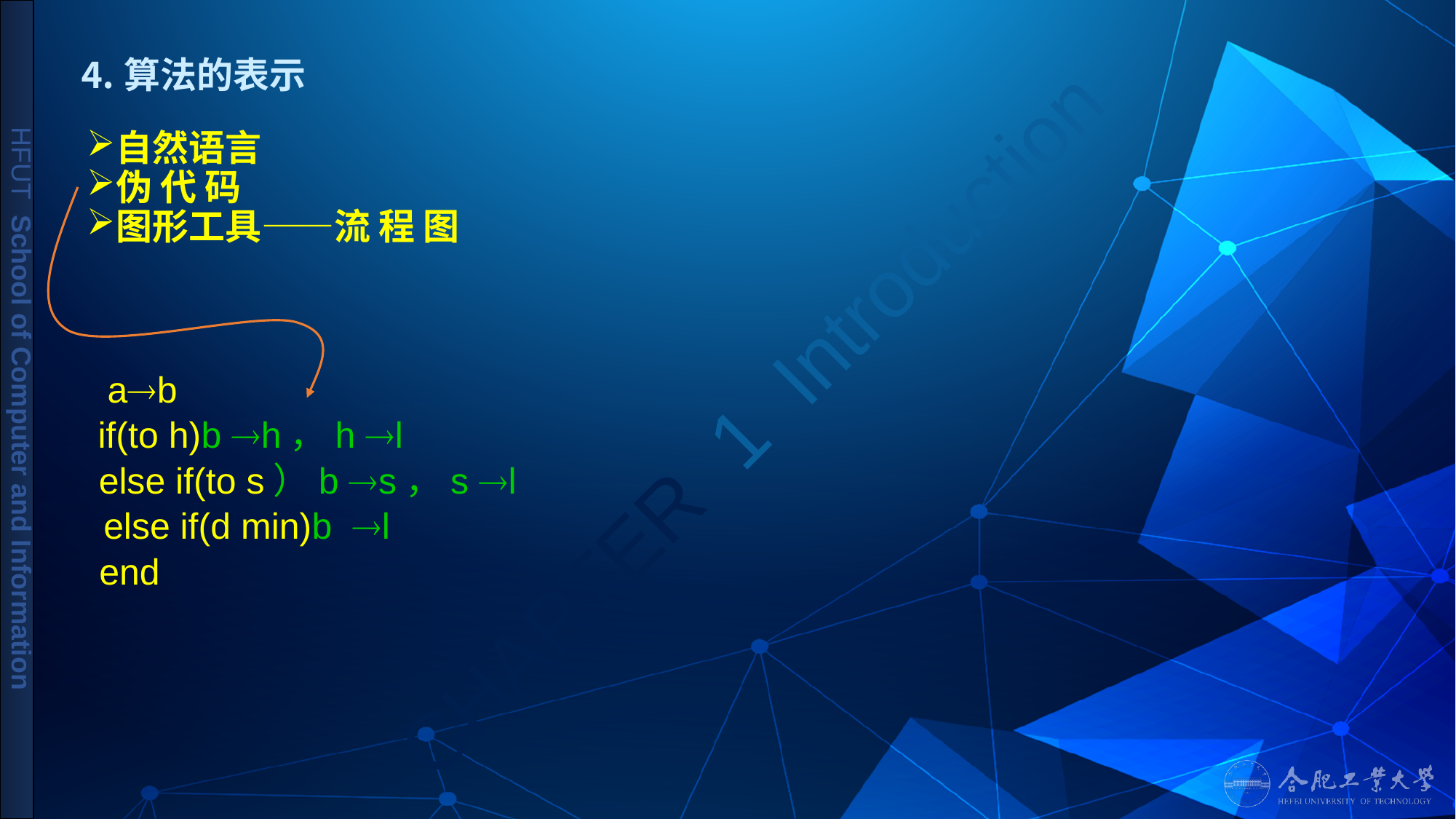

# ⒋算法的表示
自然语言
伪 代 码
图形工具——流 程 图

a→b
if(to h)b →h，h →l
else if(to s）b →s，s →l
else if(d min)b  →l
end